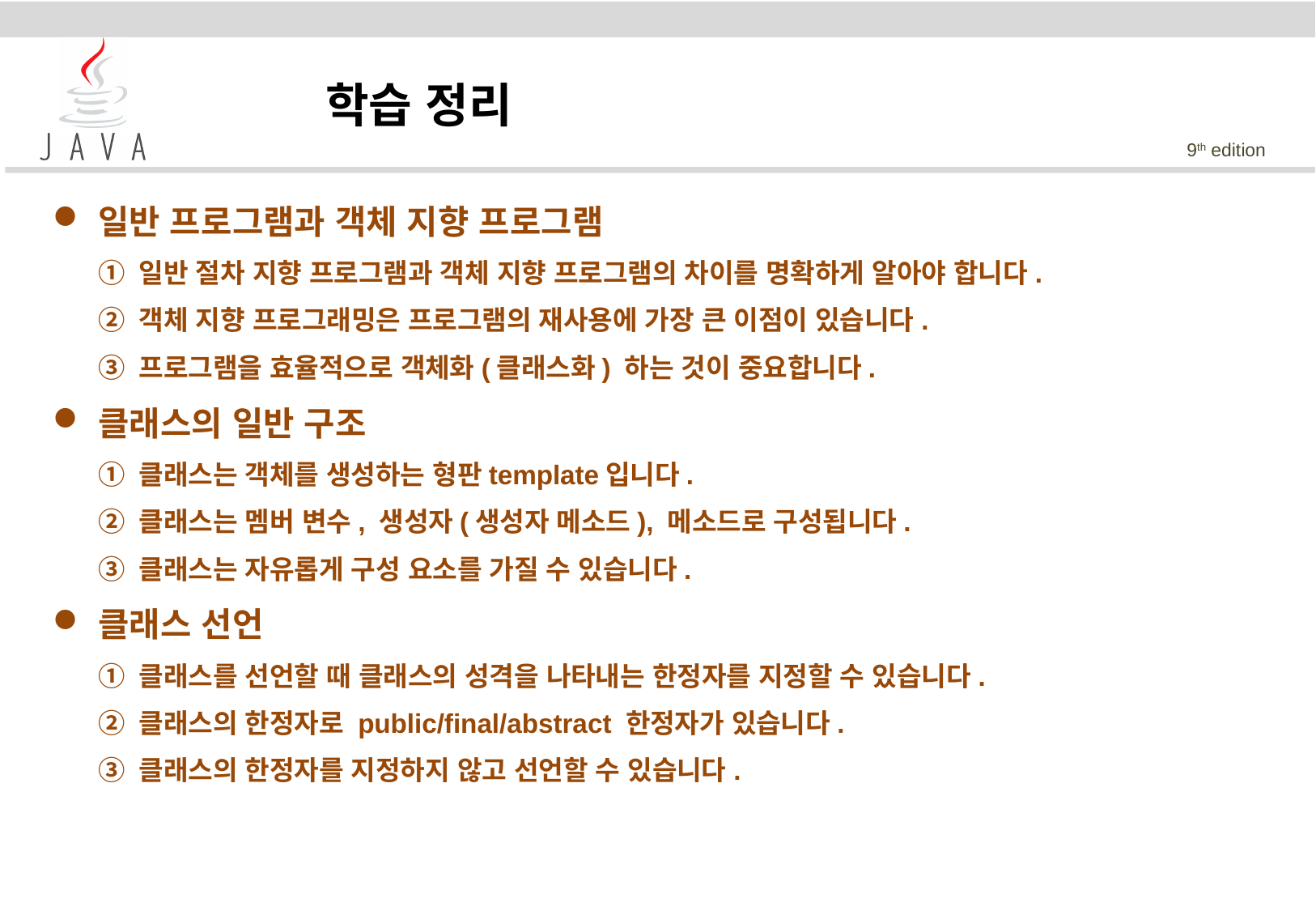

학습 정리
일반 프로그램과 객체 지향 프로그램
	① 일반 절차 지향 프로그램과 객체 지향 프로그램의 차이를 명확하게 알아야 합니다.
	② 객체 지향 프로그래밍은 프로그램의 재사용에 가장 큰 이점이 있습니다.
	③ 프로그램을 효율적으로 객체화(클래스화) 하는 것이 중요합니다.
클래스의 일반 구조
	① 클래스는 객체를 생성하는 형판template입니다.
	② 클래스는 멤버 변수, 생성자(생성자 메소드), 메소드로 구성됩니다.
	③ 클래스는 자유롭게 구성 요소를 가질 수 있습니다.
클래스 선언
	① 클래스를 선언할 때 클래스의 성격을 나타내는 한정자를 지정할 수 있습니다.
	② 클래스의 한정자로 public/final/abstract 한정자가 있습니다.
	③ 클래스의 한정자를 지정하지 않고 선언할 수 있습니다.